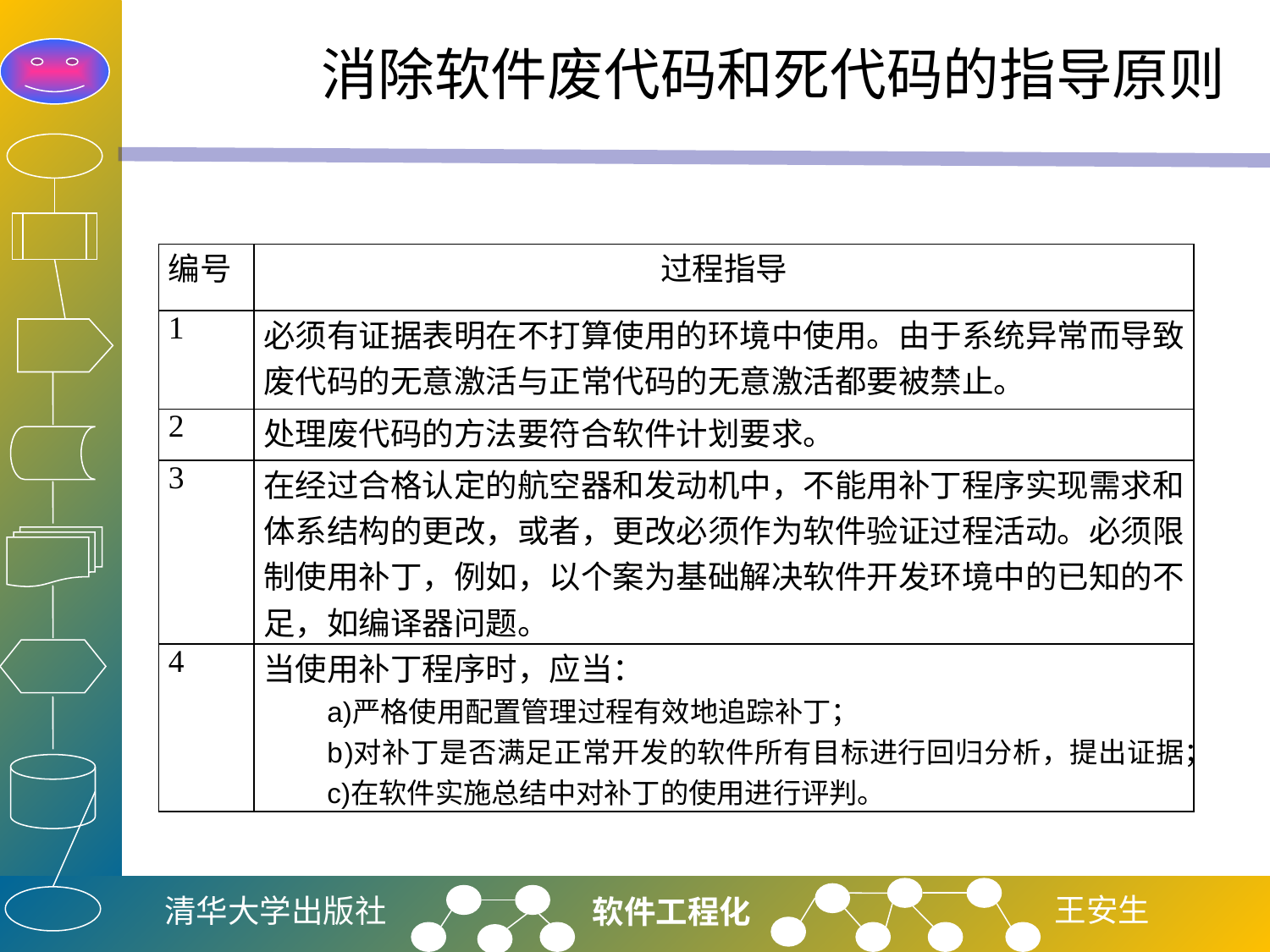

# 消除软件废代码和死代码的指导原则
| 编号 | 过程指导 |
| --- | --- |
| 1 | 必须有证据表明在不打算使用的环境中使用。由于系统异常而导致废代码的无意激活与正常代码的无意激活都要被禁止。 |
| 2 | 处理废代码的方法要符合软件计划要求。 |
| 3 | 在经过合格认定的航空器和发动机中，不能用补丁程序实现需求和体系结构的更改，或者，更改必须作为软件验证过程活动。必须限制使用补丁，例如，以个案为基础解决软件开发环境中的已知的不足，如编译器问题。 |
| 4 | 当使用补丁程序时，应当： 严格使用配置管理过程有效地追踪补丁； 对补丁是否满足正常开发的软件所有目标进行回归分析，提出证据； 在软件实施总结中对补丁的使用进行评判。 |